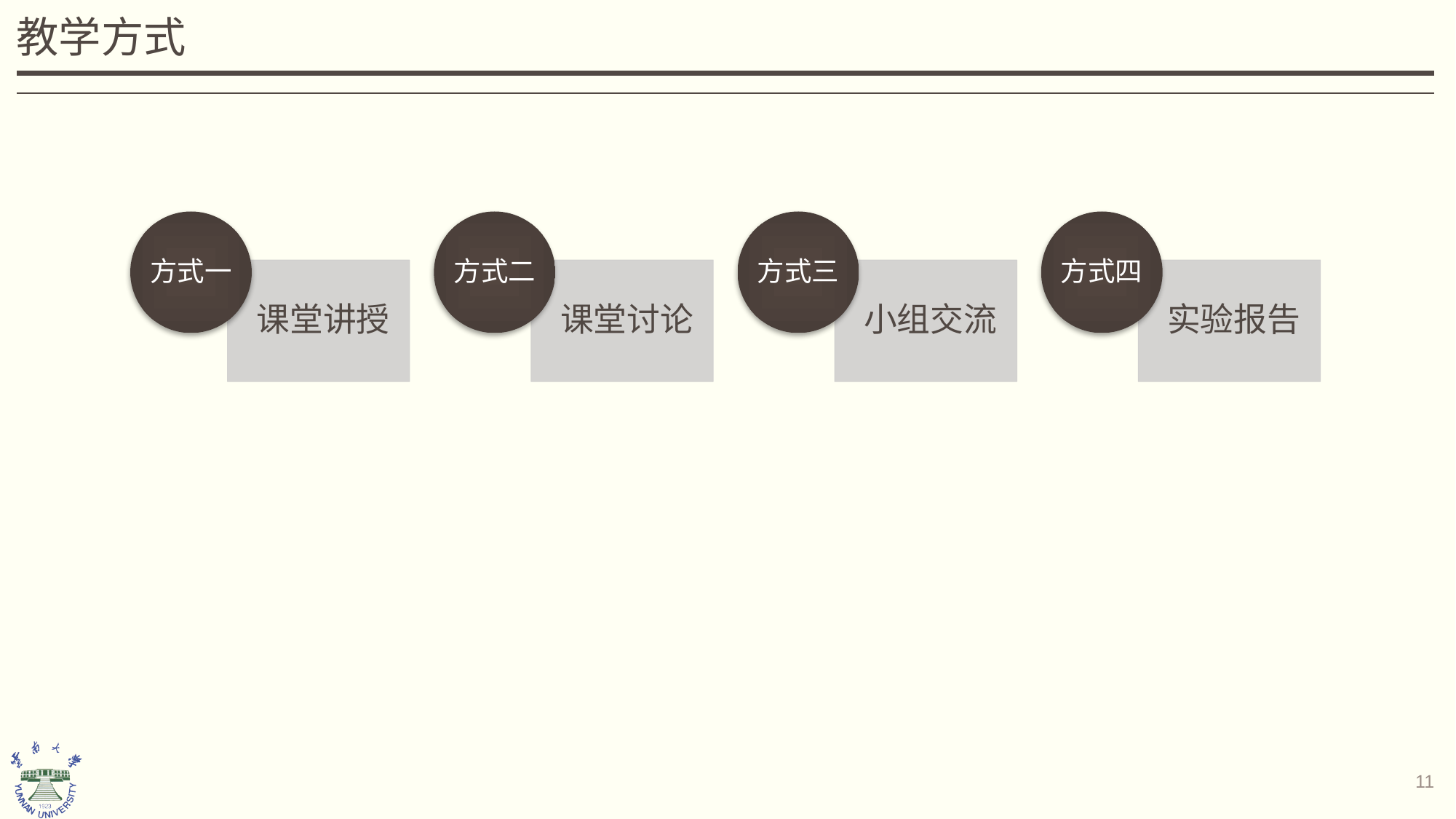

# 教学方式
课堂讲授
方式一
课堂讨论
方式二
小组交流
方式三
实验报告
方式四
11